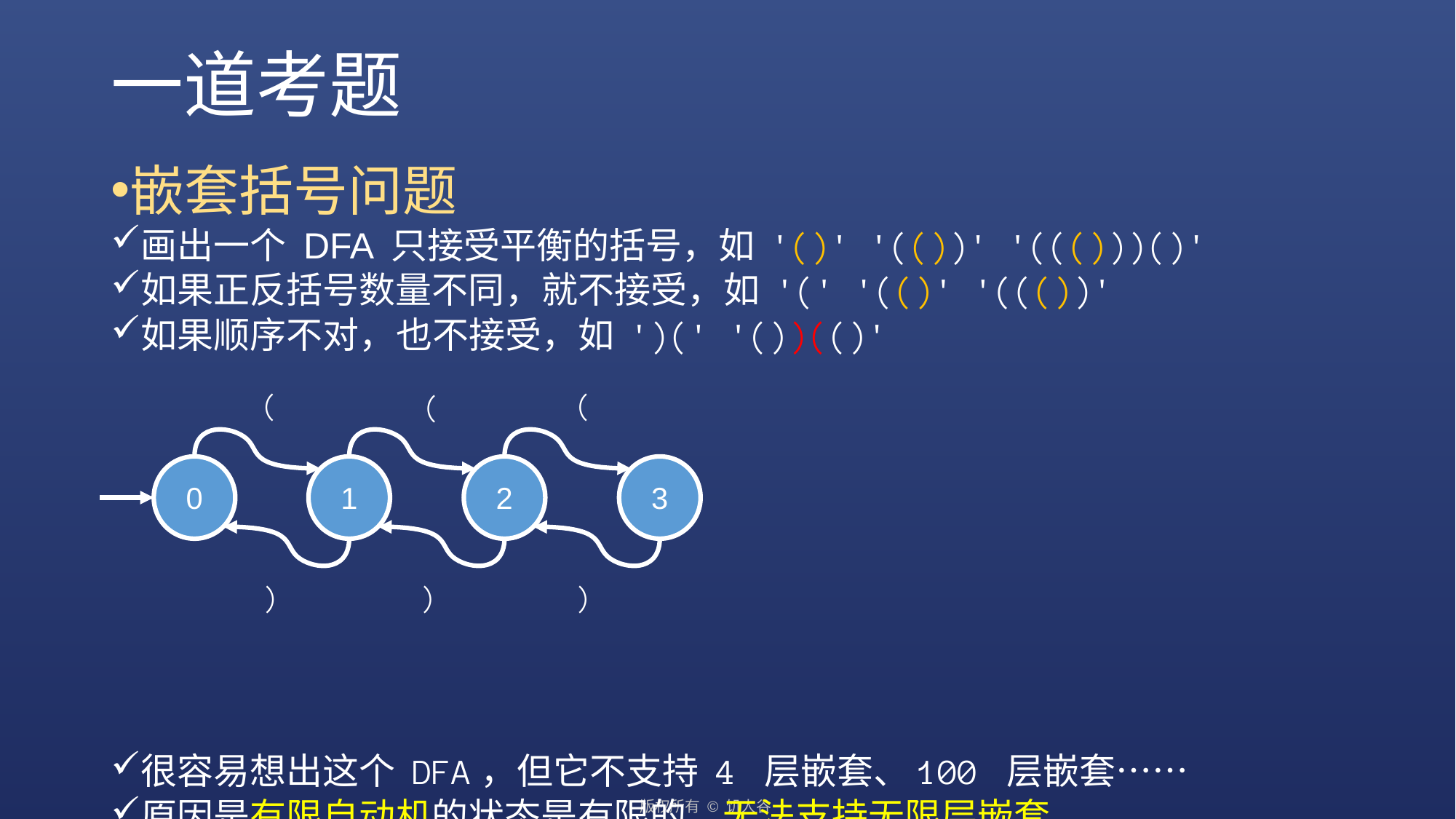

# 一道考题
嵌套括号问题
画出一个 DFA 只接受平衡的括号，如 '()' '(())' '((()))()'
如果正反括号数量不同，就不接受，如 '(' '(()' '((())'
如果顺序不对，也不接受，如 ')(' '())(()'

很容易想出这个 DFA，但它不支持 4 层嵌套、100 层嵌套……
原因是有限自动机的状态是有限的，无法支持无限层嵌套
怎么办？是不是要给 FA 加点功能才行？

(
(
(
1
2
3
0
)
)
)